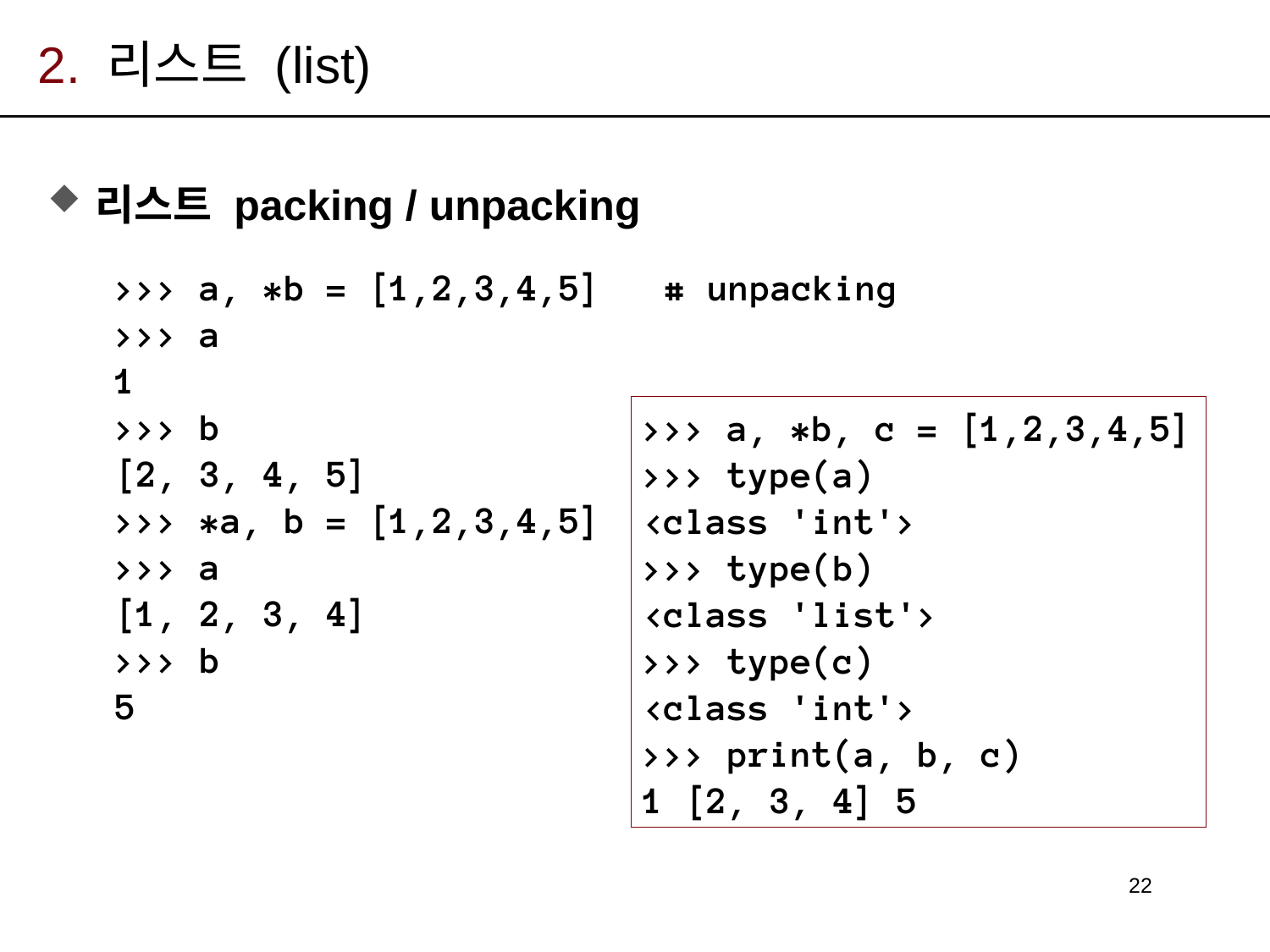

# 2. 리스트 (list)
리스트 packing / unpacking

>>> a, *b = [1,2,3,4,5]   # unpacking
>>> a
1
>>> b
[2, 3, 4, 5]
>>> *a, b = [1,2,3,4,5]
>>> a
[1, 2, 3, 4]
>>> b
5
>>> a, *b, c = [1,2,3,4,5]
>>> type(a)
<class 'int'>
>>> type(b)
<class 'list'>
>>> type(c)
<class 'int'>
>>> print(a, b, c)
1 [2, 3, 4] 5
22